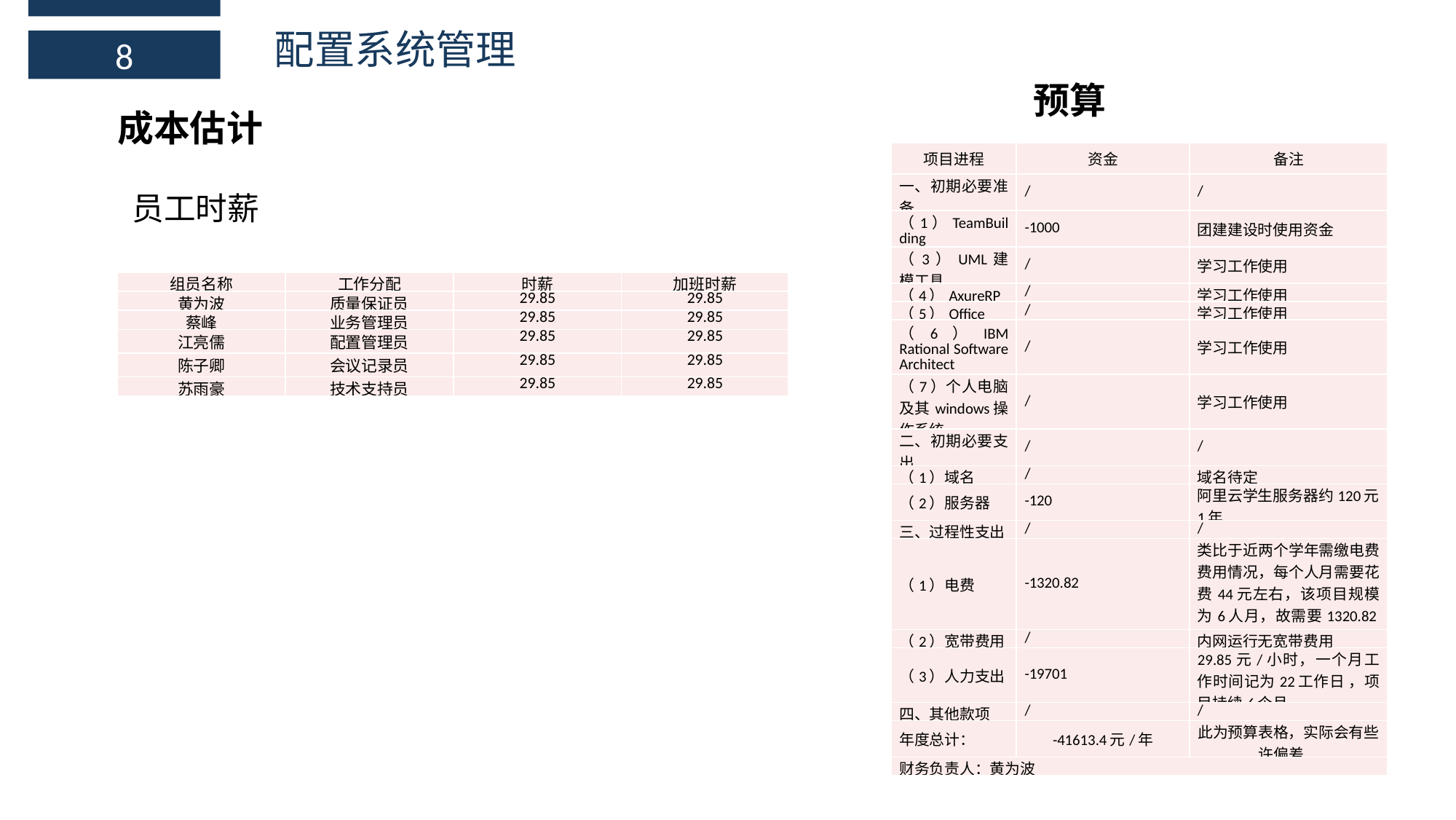

配置系统管理
8
预算
成本估计
| 项目进程 | 资金 | 备注 |
| --- | --- | --- |
| 一、初期必要准备 | / | / |
| （1）TeamBuilding | -1000 | 团建建设时使用资金 |
| （3）UML建模工具 | / | 学习工作使用 |
| （4）AxureRP | / | 学习工作使用 |
| （5）Office | / | 学习工作使用 |
| （6）IBM Rational Software Architect | / | 学习工作使用 |
| （7）个人电脑及其windows操作系统 | / | 学习工作使用 |
| 二、初期必要支出 | / | / |
| （1）域名 | / | 域名待定 |
| （2）服务器 | -120 | 阿里云学生服务器约120元1年 |
| 三、过程性支出 | / | / |
| （1）电费 | -1320.82 | 类比于近两个学年需缴电费费用情况，每个人月需要花费44元左右，该项目规模为6人月，故需要1320.82元 |
| （2）宽带费用 | / | 内网运行无宽带费用 |
| （3）人力支出 | -19701 | 29.85元/小时，一个月工作时间记为22工作日 ，项目持续6个月 |
| 四、其他款项 | / | / |
| 年度总计： | -41613.4元/年 | 此为预算表格，实际会有些许偏差 |
| 财务负责人：黄为波 |  |  |
员工时薪
| 组员名称 | 工作分配 | 时薪 | 加班时薪 |
| --- | --- | --- | --- |
| 黄为波 | 质量保证员 | 29.85 | 29.85 |
| 蔡峰 | 业务管理员 | 29.85 | 29.85 |
| 江亮儒 | 配置管理员 | 29.85 | 29.85 |
| 陈子卿 | 会议记录员 | 29.85 | 29.85 |
| 苏雨豪 | 技术支持员 | 29.85 | 29.85 |